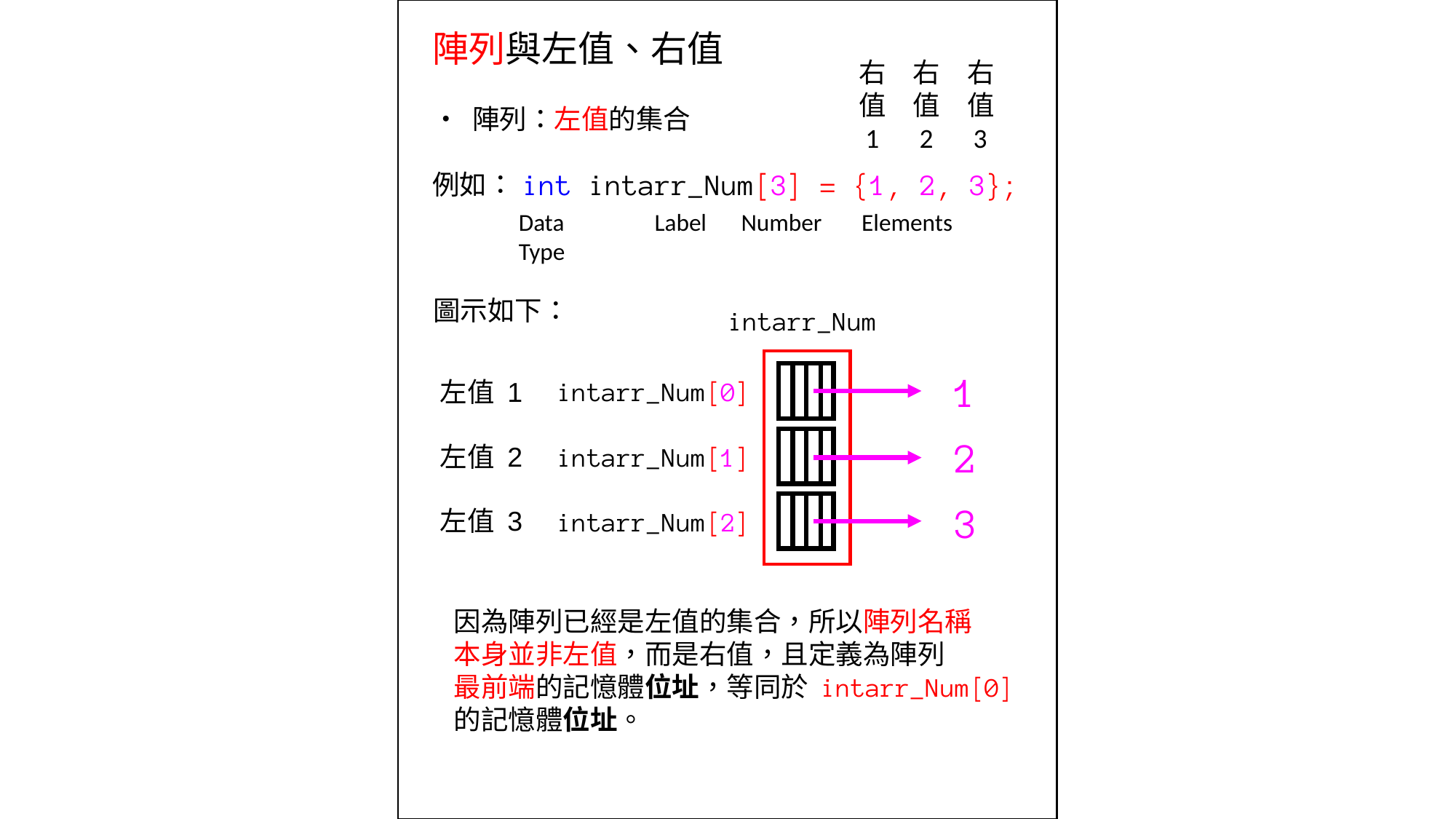

陣列與左值、右值

• 陣列：左值的集合

例如：
右
值
 1
右
值
 2
右
值
 3
int intarr_Num[3] = {1, 2, 3};
Data
Type
Label
Number
Elements
圖示如下：
intarr_Num

1

intarr_Num[0]
左值 1
2

左值 2
intarr_Num[1]
3

左值 3
intarr_Num[2]
因為陣列已經是左值的集合，所以陣列名稱
本身並非左值，而是右值，且定義為陣列
最前端的記憶體位址，等同於 intarr_Num[0]
的記憶體位址。